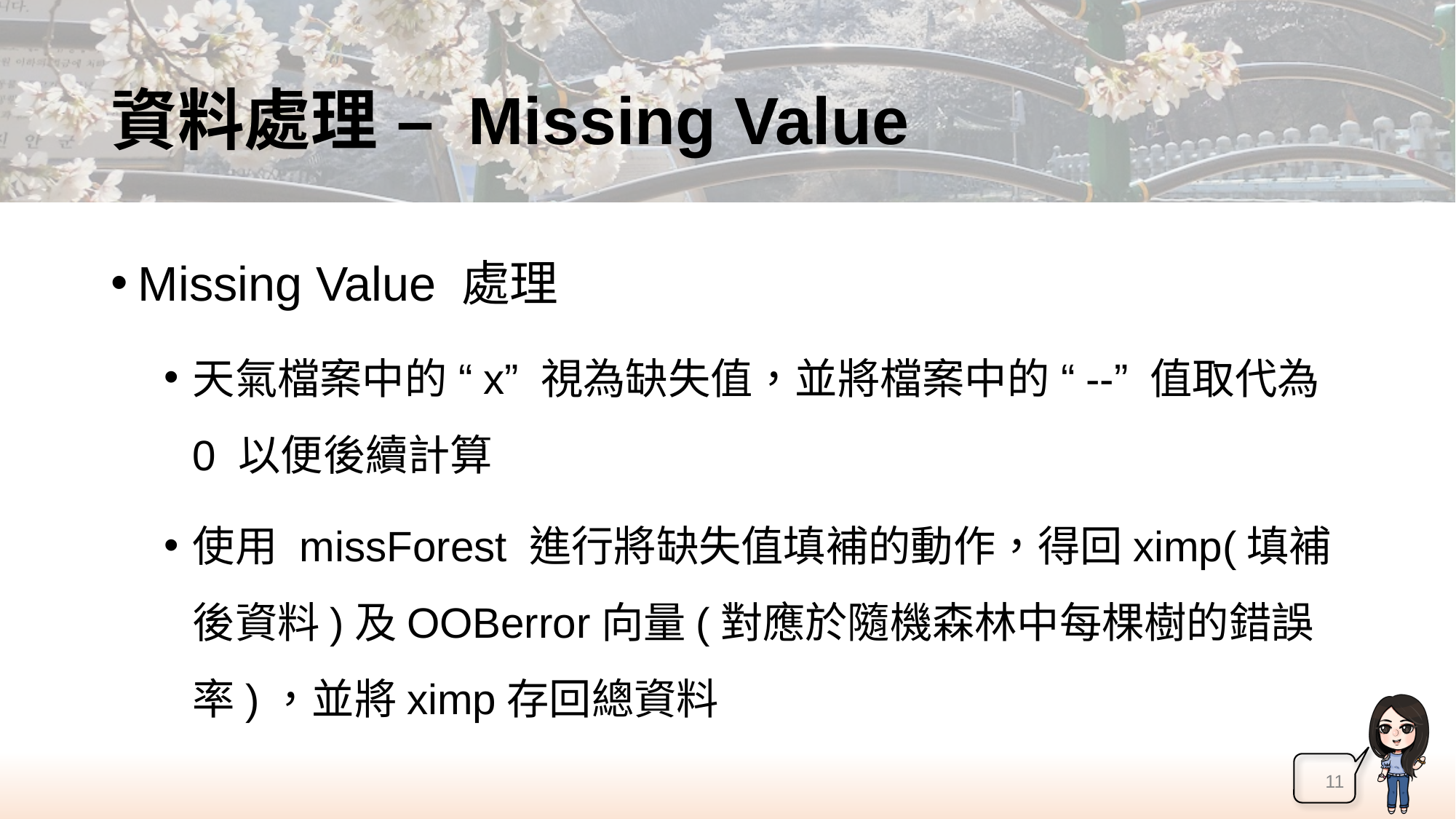

# 資料處理 – Missing Value
Missing Value 處理
天氣檔案中的 “x” 視為缺失值，並將檔案中的 “--” 值取代為 0 以便後續計算
使用 missForest 進行將缺失值填補的動作，得回ximp(填補後資料)及OOBerror向量(對應於隨機森林中每棵樹的錯誤率)，並將ximp存回總資料
11